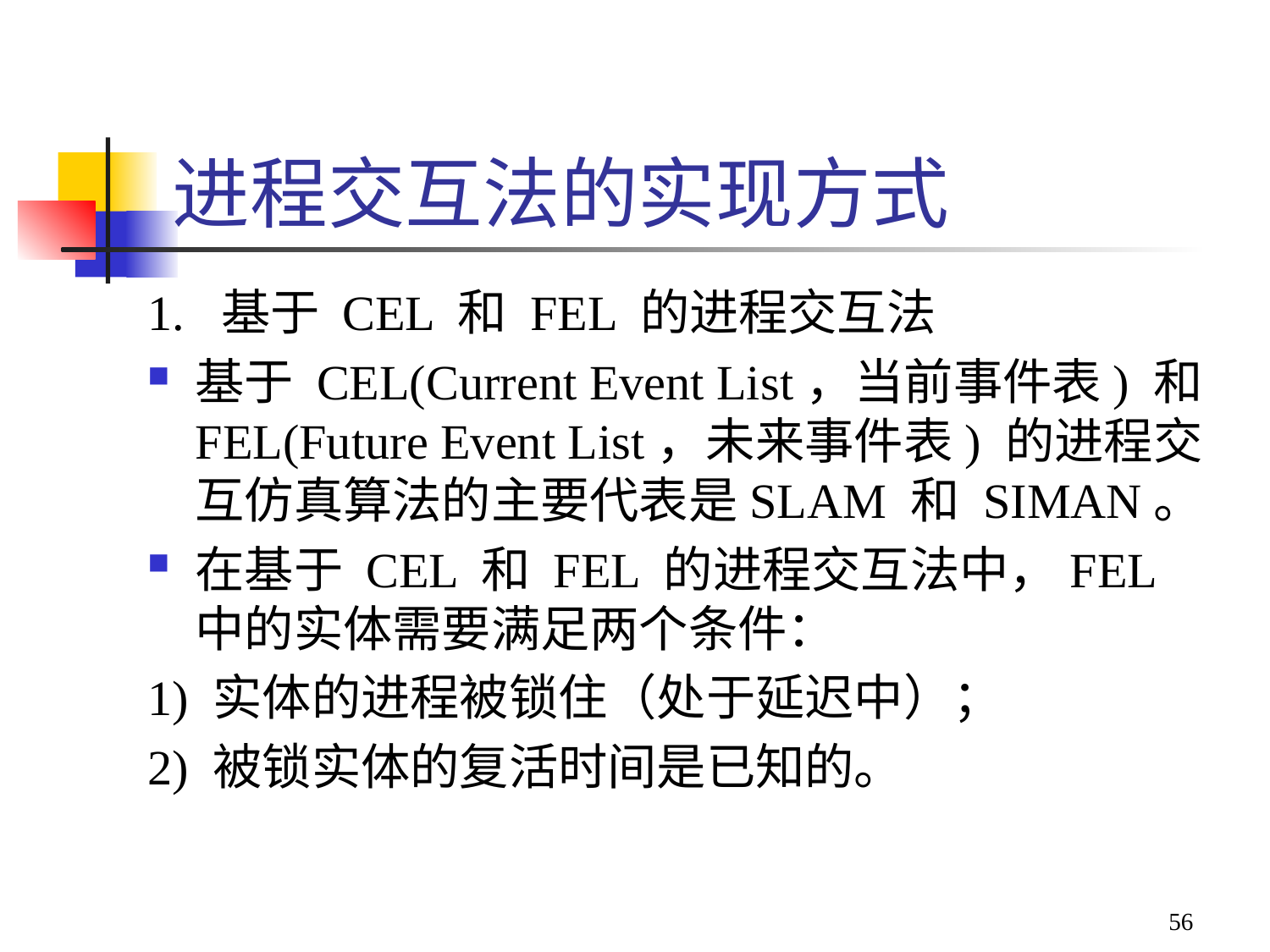

# 进程交互法的实现方式
1.  基于 CEL 和 FEL 的进程交互法
基于 CEL(Current Event List，当前事件表) 和 FEL(Future Event List，未来事件表) 的进程交互仿真算法的主要代表是SLAM 和 SIMAN。
在基于 CEL 和 FEL 的进程交互法中，FEL 中的实体需要满足两个条件：
1) 实体的进程被锁住（处于延迟中）；
2) 被锁实体的复活时间是已知的。
56